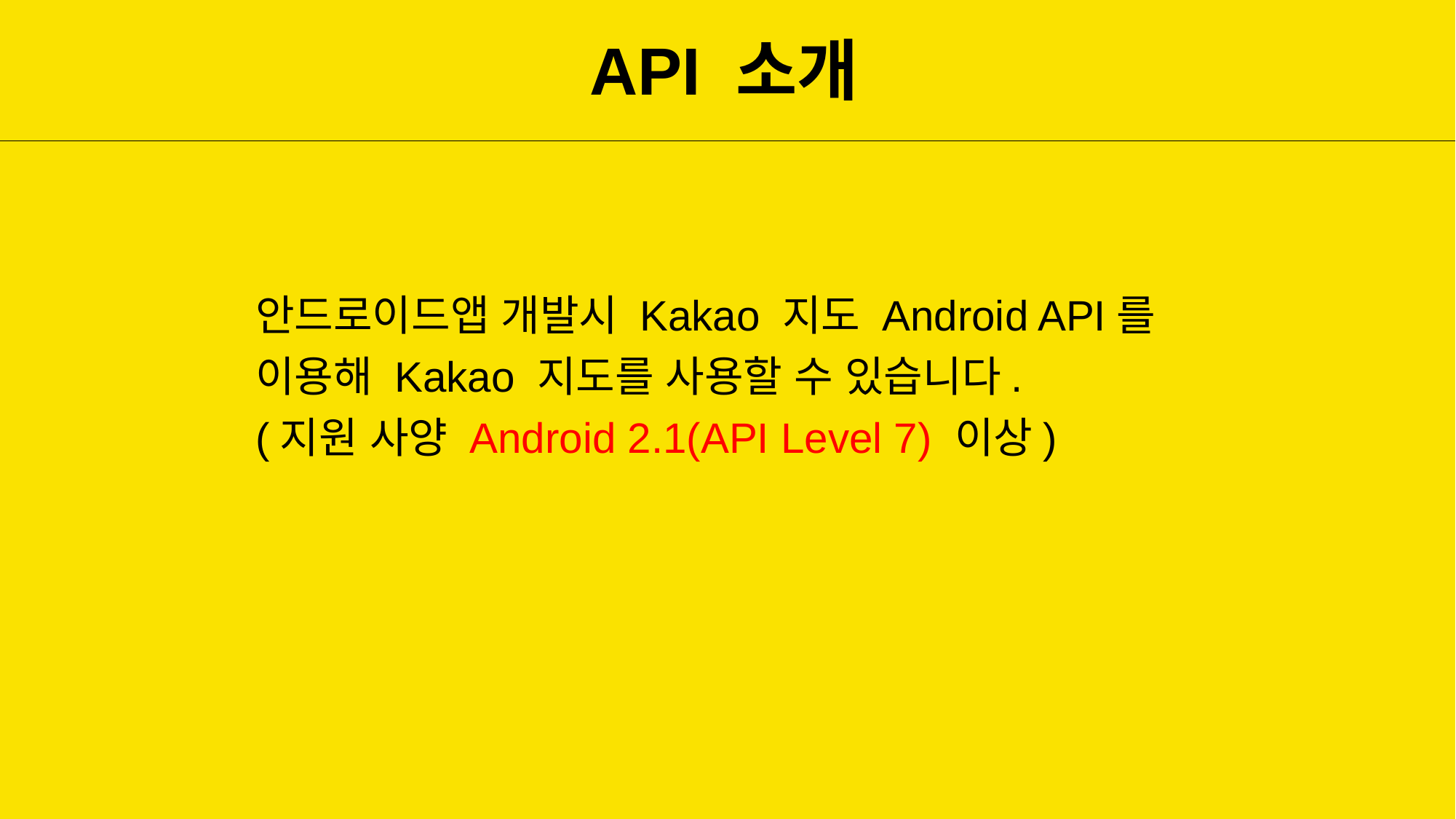

# API 소개
안드로이드앱 개발시 Kakao 지도 Android API를
이용해 Kakao 지도를 사용할 수 있습니다.
(지원 사양 Android 2.1(API Level 7) 이상)